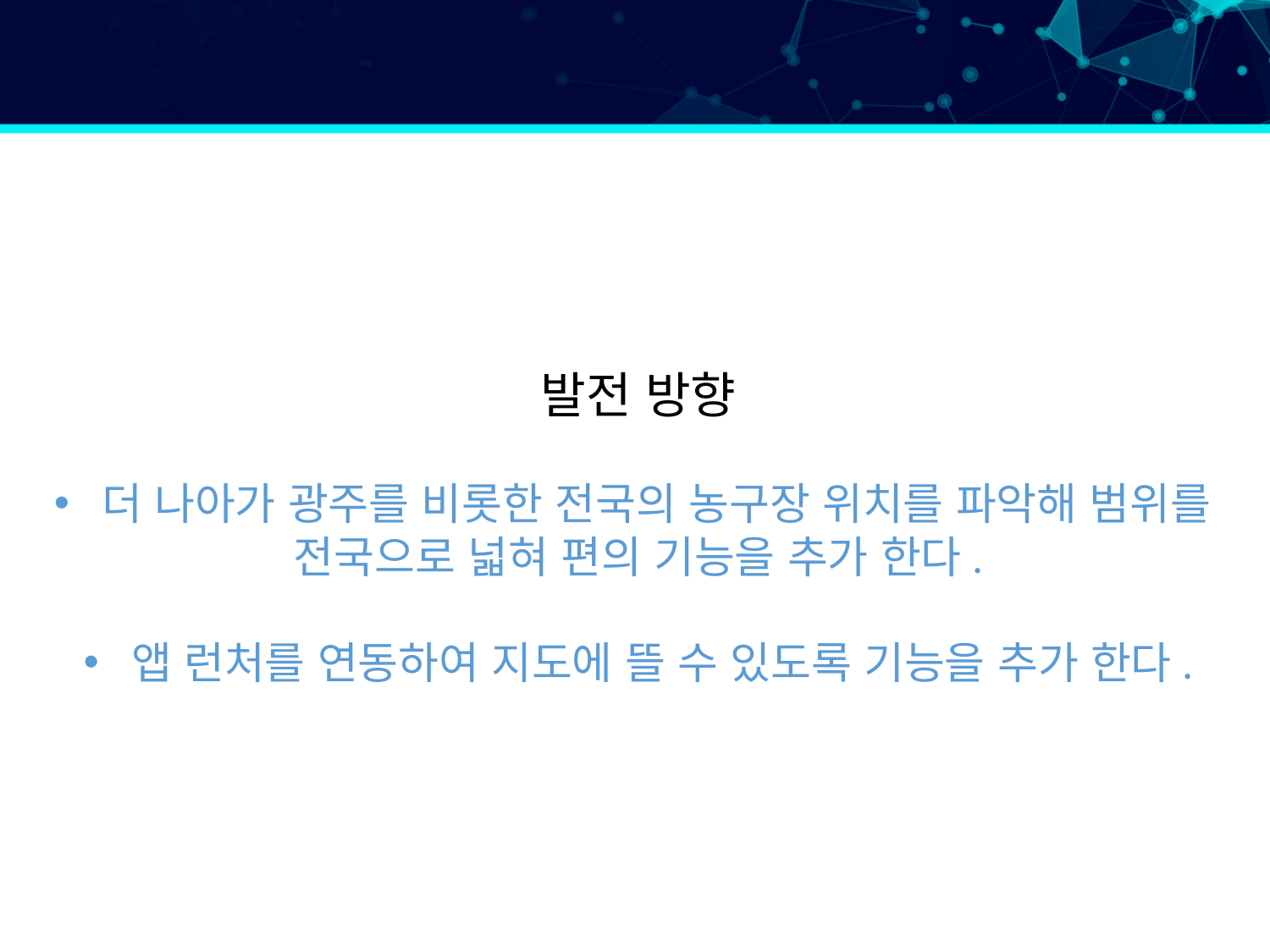

#
발전 방향

더 나아가 광주를 비롯한 전국의 농구장 위치를 파악해 범위를
전국으로 넓혀 편의 기능을 추가 한다.

앱 런처를 연동하여 지도에 뜰 수 있도록 기능을 추가 한다.